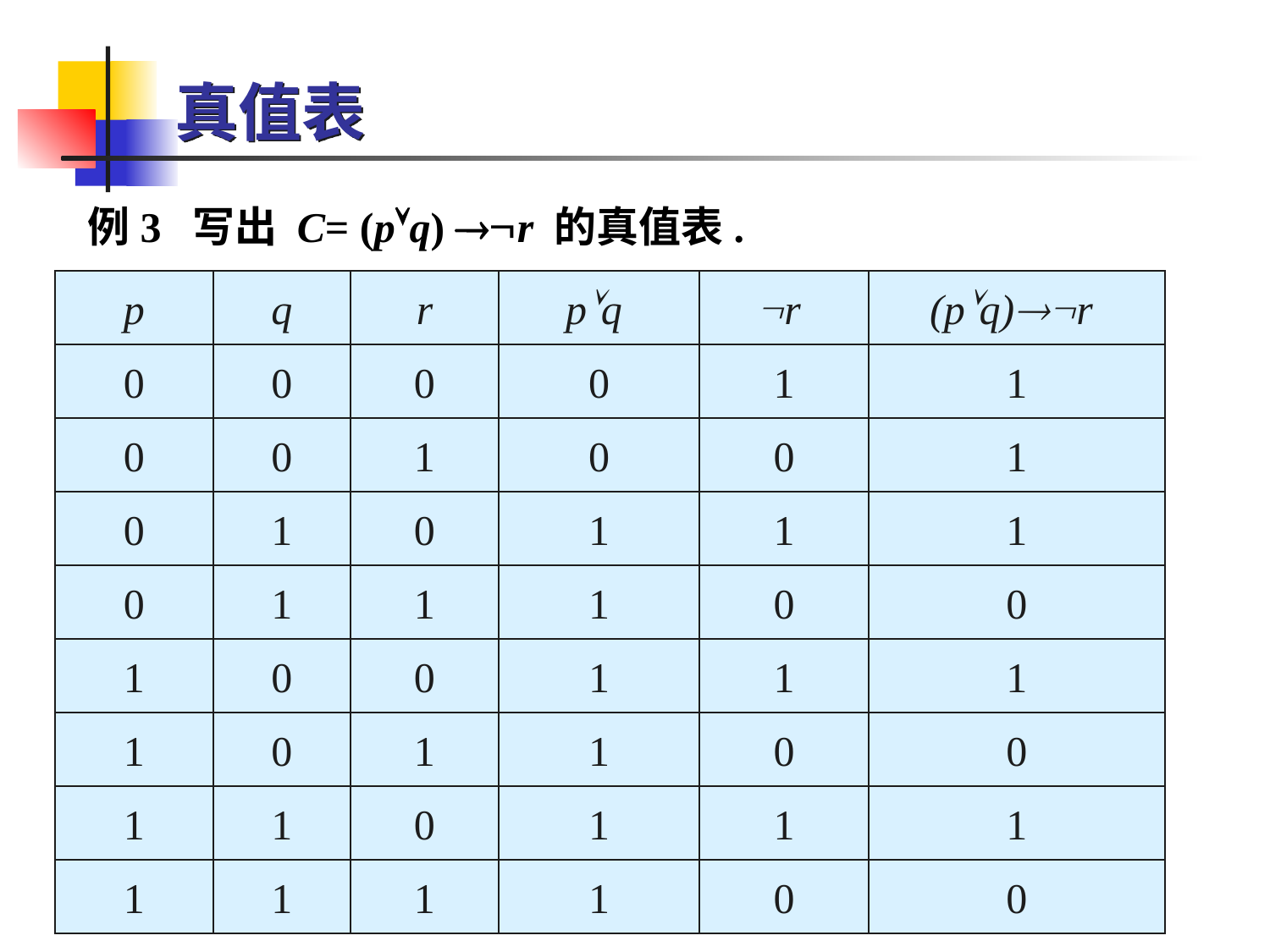

# 真值表
例3  写出 C= (p∨q) →¬r 的真值表.
| p | q | r | p∨q | ¬r | (p∨q)→¬r |
| --- | --- | --- | --- | --- | --- |
| 0 | 0 | 0 | 0 | 1 | 1 |
| 0 | 0 | 1 | 0 | 0 | 1 |
| 0 | 1 | 0 | 1 | 1 | 1 |
| 0 | 1 | 1 | 1 | 0 | 0 |
| 1 | 0 | 0 | 1 | 1 | 1 |
| 1 | 0 | 1 | 1 | 0 | 0 |
| 1 | 1 | 0 | 1 | 1 | 1 |
| 1 | 1 | 1 | 1 | 0 | 0 |